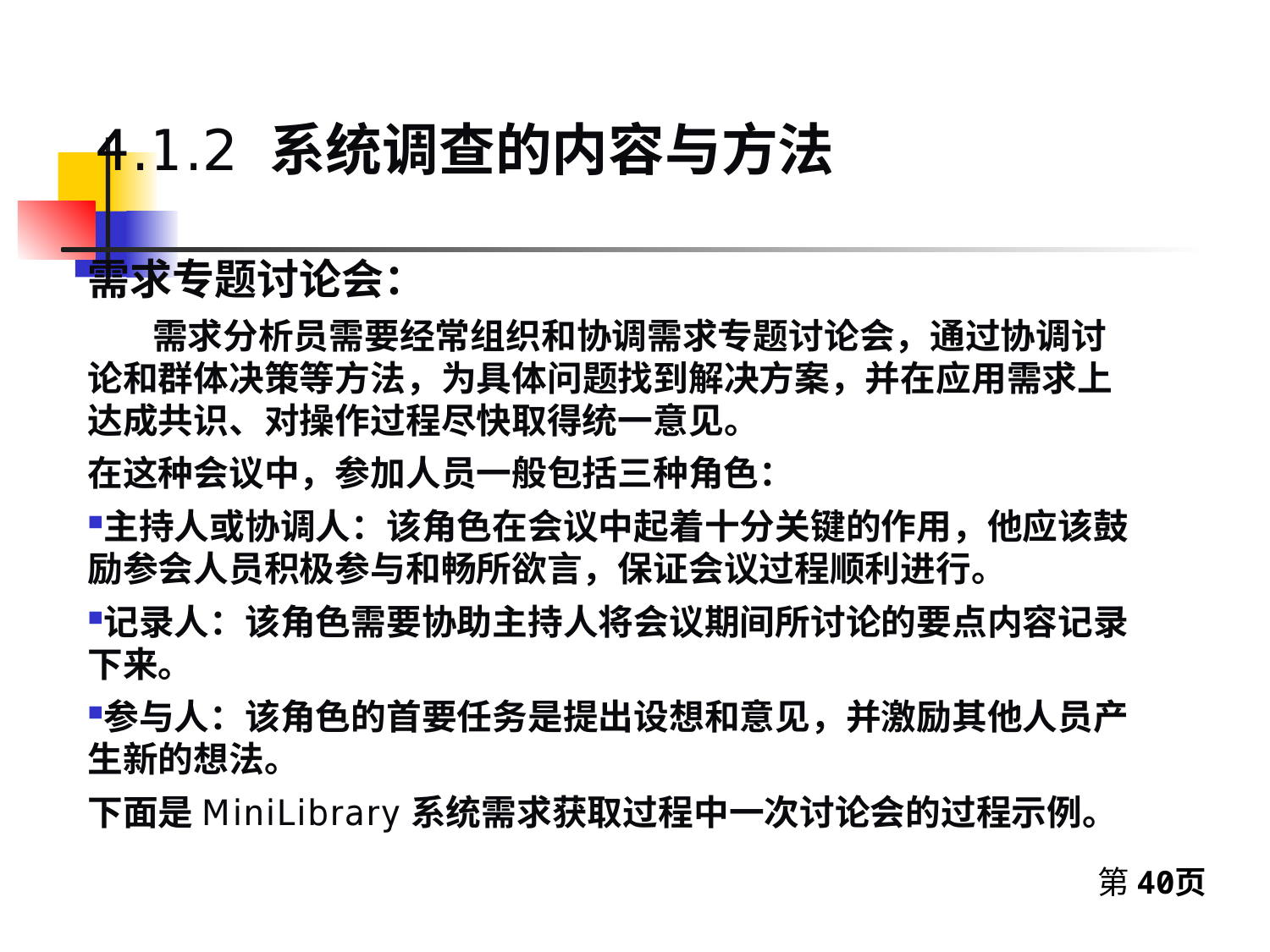

4.1.2 系统调查的内容与方法
需求专题讨论会：
       需求分析员需要经常组织和协调需求专题讨论会，通过协调讨论和群体决策等方法，为具体问题找到解决方案，并在应用需求上达成共识、对操作过程尽快取得统一意见。
在这种会议中，参加人员一般包括三种角色：
主持人或协调人：该角色在会议中起着十分关键的作用，他应该鼓励参会人员积极参与和畅所欲言，保证会议过程顺利进行。
记录人：该角色需要协助主持人将会议期间所讨论的要点内容记录下来。
参与人：该角色的首要任务是提出设想和意见，并激励其他人员产生新的想法。
下面是MiniLibrary系统需求获取过程中一次讨论会的过程示例。